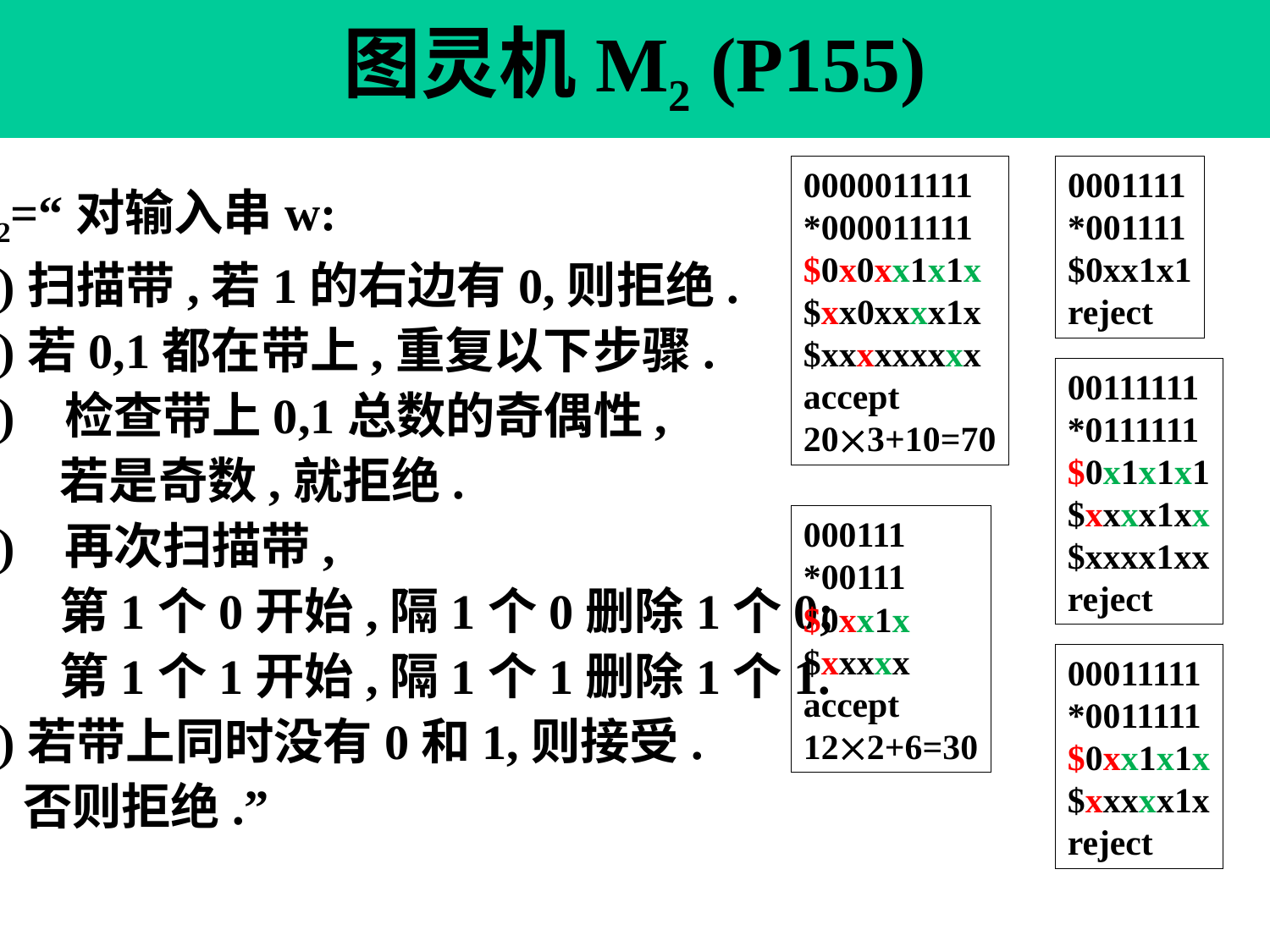

# 图灵机M2 (P155)
0000011111
*000011111
$0x0xx1x1x
$xx0xxxx1x
$xxxxxxxxx
accept
20×3+10=70
0001111
*001111
$0xx1x1
reject
M2=“对输入串w:
  1)扫描带,若1的右边有0,则拒绝.
  2)若0,1都在带上,重复以下步骤.
  3)   检查带上0,1总数的奇偶性,
        若是奇数,就拒绝.
  4)   再次扫描带,
        第1个0开始,隔1个0删除1个0;
        第1个1开始,隔1个1删除1个1.
  5)若带上同时没有0和1,则接受.
     否则拒绝.”
00111111
*0111111
$0x1x1x1
$xxxx1xx
$xxxx1xx
reject
000111
*00111
$0xx1x
$xxxxx
accept
12×2+6=30
00011111
*0011111
$0xx1x1x
$xxxxx1x
reject